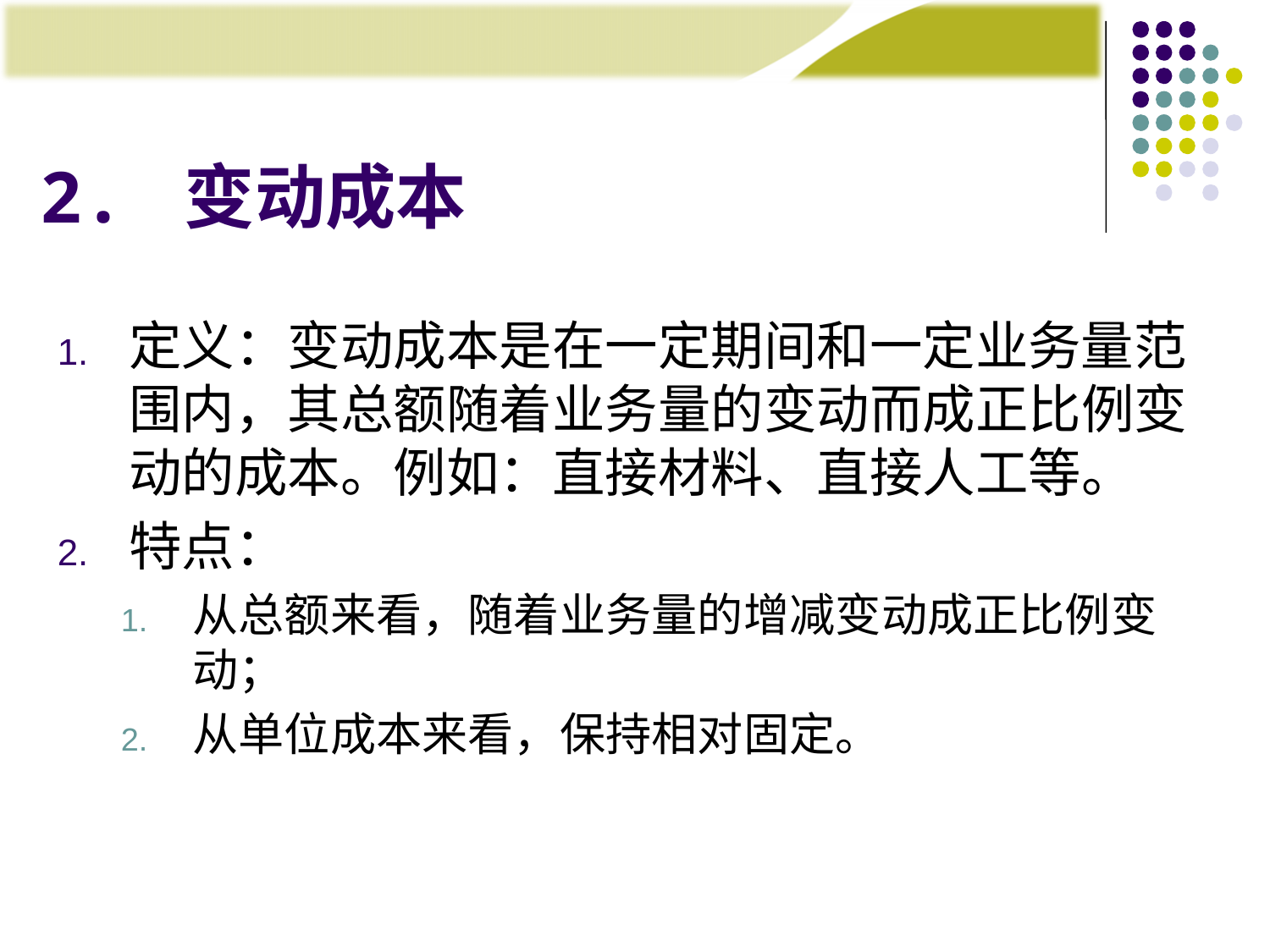

# 2. 变动成本
定义：变动成本是在一定期间和一定业务量范围内，其总额随着业务量的变动而成正比例变动的成本。例如：直接材料、直接人工等。
特点：
从总额来看，随着业务量的增减变动成正比例变动；
从单位成本来看，保持相对固定。